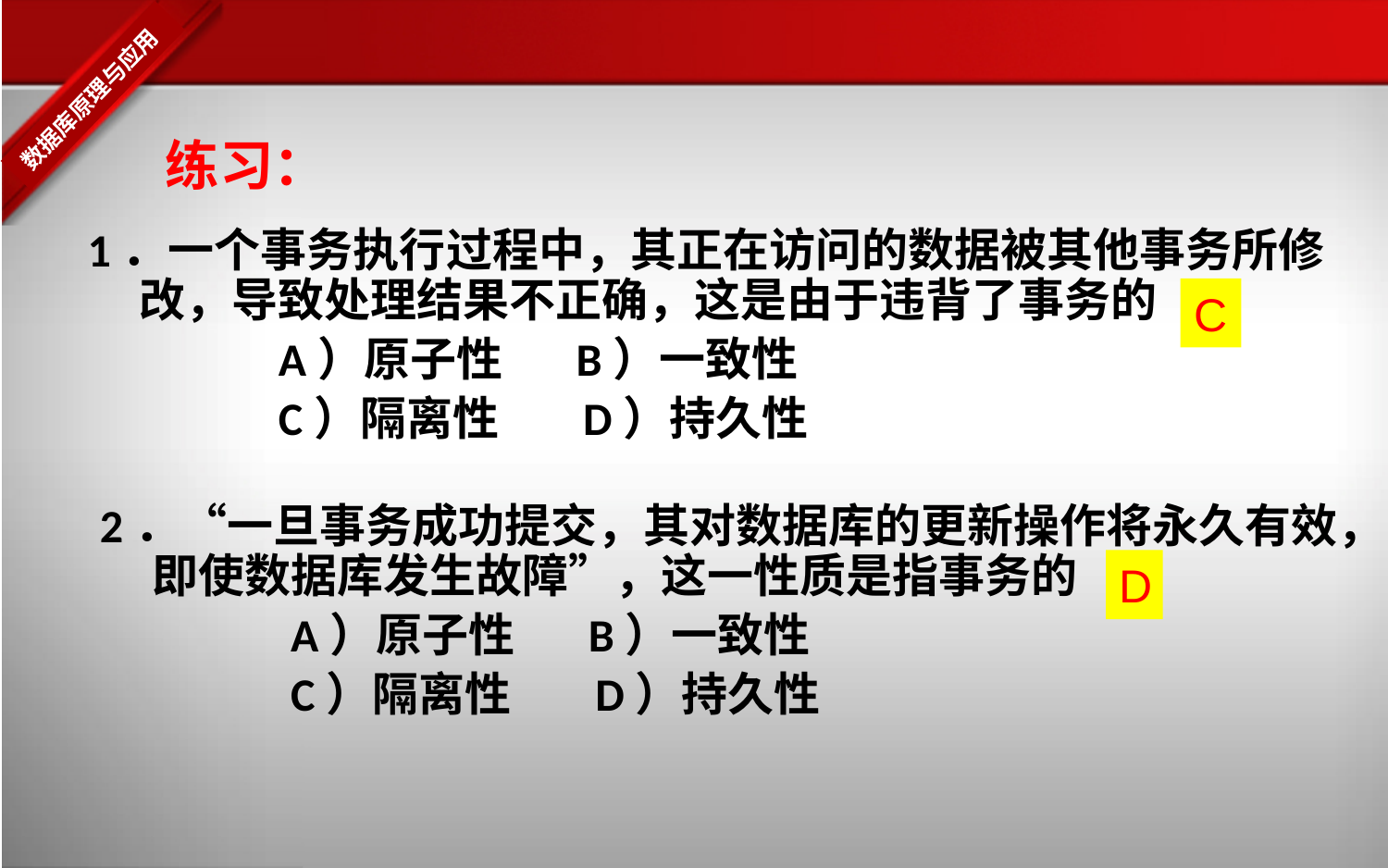

# 练习：
1．一个事务执行过程中，其正在访问的数据被其他事务所修改，导致处理结果不正确，这是由于违背了事务的
 		A）原子性      B）一致性
		C）隔离性       D）持久性

C
2．“一旦事务成功提交，其对数据库的更新操作将永久有效，即使数据库发生故障”，这一性质是指事务的
 		A）原子性      B）一致性
		C）隔离性       D）持久性
D